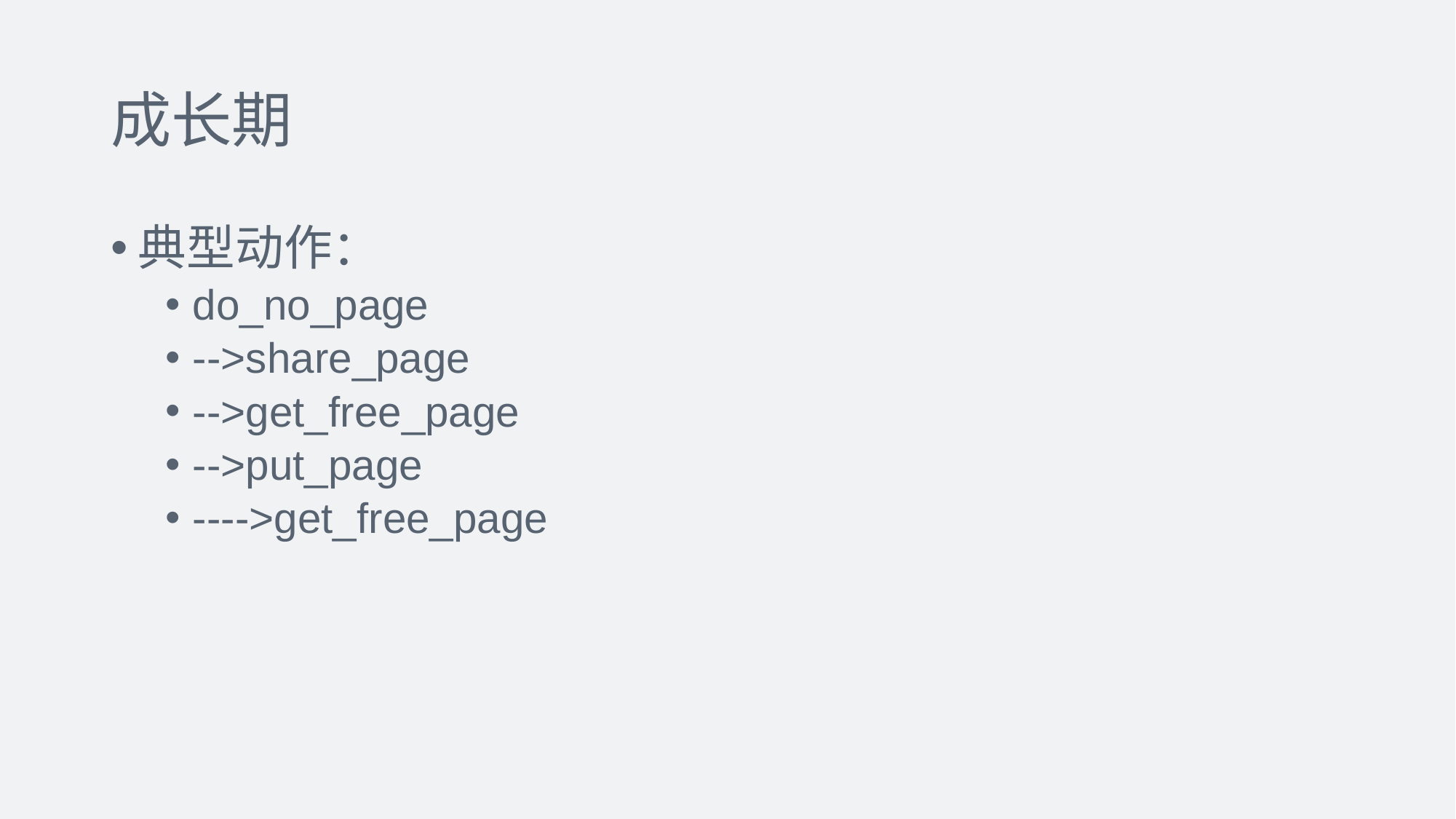

# 成长期
典型动作：
do_no_page
-->share_page
-->get_free_page
-->put_page
---->get_free_page